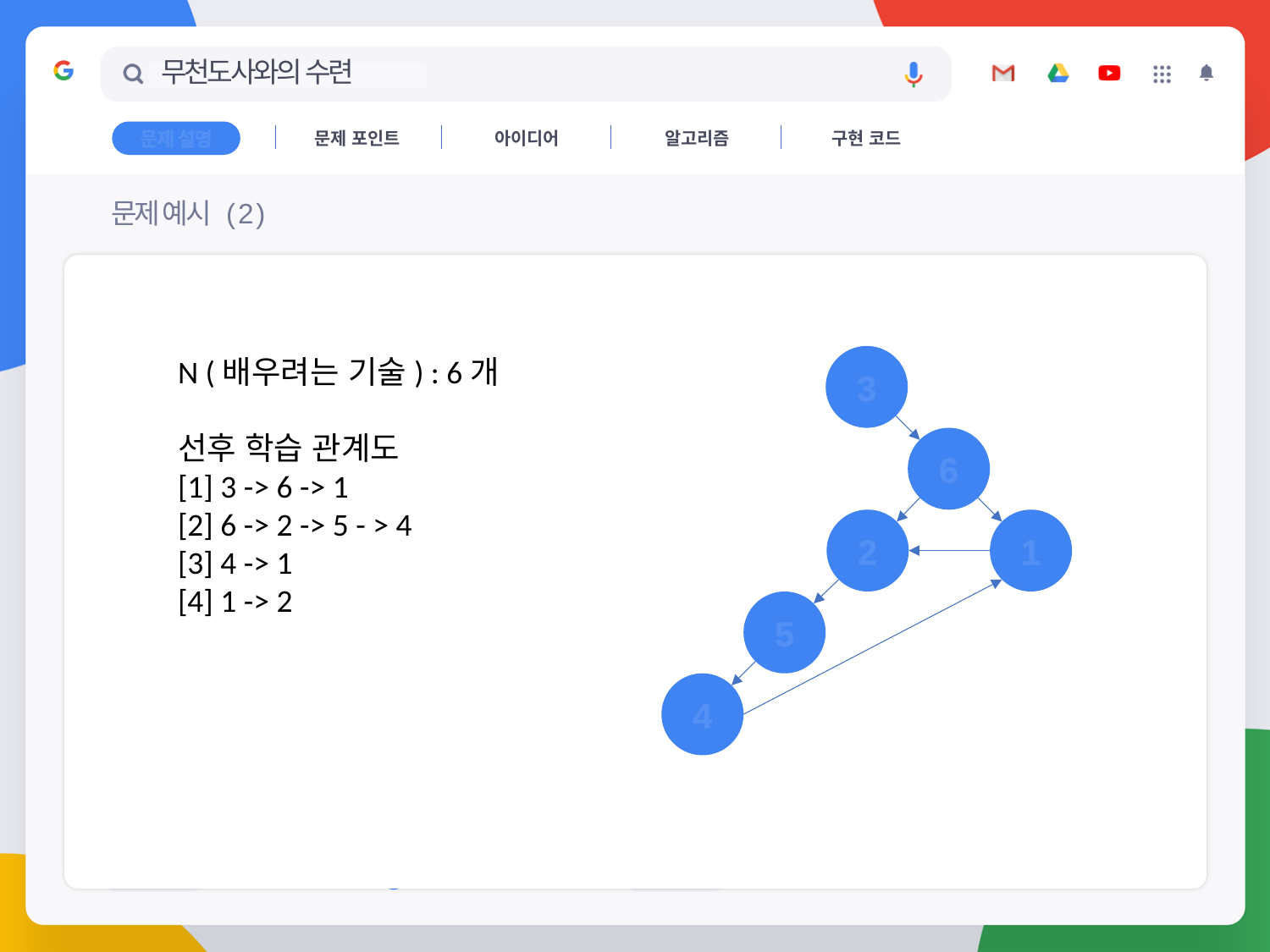

# 무천도사와의 수련

문제 포인트
아이디어
알고리즘
구현 코드
문제 설명
문제 예시 ( 2 )
N (배우려는 기술) : 6개

선후 학습 관계도
[1] 3 -> 6 -> 1
[2] 6 -> 2 -> 5 - > 4
[3] 4 -> 1
[4] 1 -> 2

3
6
2
1
5
4